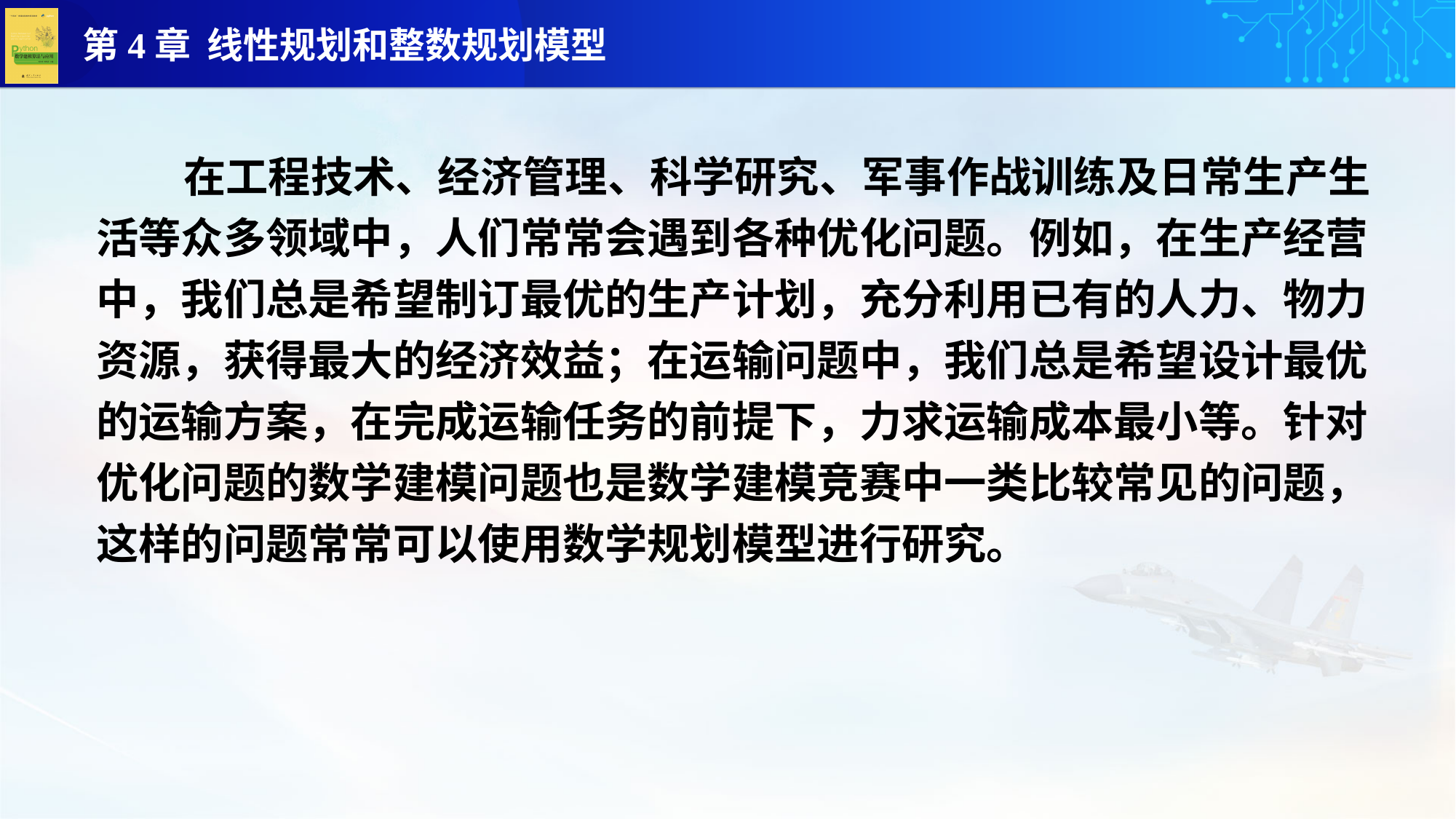

在工程技术、经济管理、科学研究、军事作战训练及日常生产生活等众多领域中，人们常常会遇到各种优化问题。例如，在生产经营中，我们总是希望制订最优的生产计划，充分利用已有的人力、物力资源，获得最大的经济效益；在运输问题中，我们总是希望设计最优的运输方案，在完成运输任务的前提下，力求运输成本最小等。针对优化问题的数学建模问题也是数学建模竞赛中一类比较常见的问题，这样的问题常常可以使用数学规划模型进行研究。